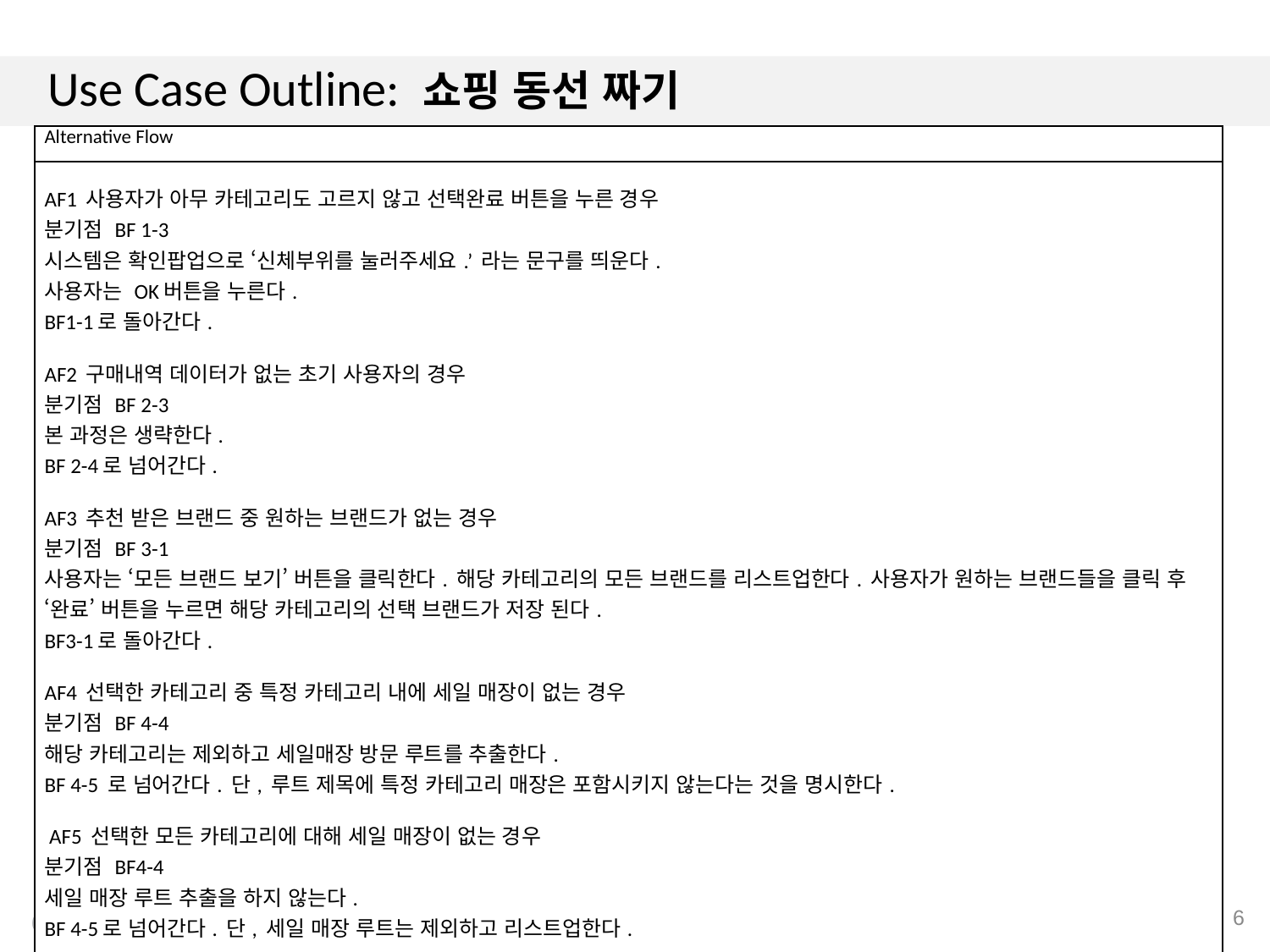

# Use Case Outline: 쇼핑 동선 짜기
| Alternative Flow |
| --- |
| AF1 사용자가 아무 카테고리도 고르지 않고 선택완료 버튼을 누른 경우 분기점 BF 1-3 시스템은 확인팝업으로 ‘신체부위를 눌러주세요.’ 라는 문구를 띄운다. 사용자는 OK버튼을 누른다. BF1-1로 돌아간다. AF2 구매내역 데이터가 없는 초기 사용자의 경우 분기점 BF 2-3 본 과정은 생략한다. BF 2-4로 넘어간다. AF3 추천 받은 브랜드 중 원하는 브랜드가 없는 경우 분기점 BF 3-1 사용자는 ‘모든 브랜드 보기’ 버튼을 클릭한다. 해당 카테고리의 모든 브랜드를 리스트업한다. 사용자가 원하는 브랜드들을 클릭 후 ‘완료’ 버튼을 누르면 해당 카테고리의 선택 브랜드가 저장 된다. BF3-1로 돌아간다. AF4 선택한 카테고리 중 특정 카테고리 내에 세일 매장이 없는 경우 분기점 BF 4-4 해당 카테고리는 제외하고 세일매장 방문 루트를 추출한다. BF 4-5 로 넘어간다. 단, 루트 제목에 특정 카테고리 매장은 포함시키지 않는다는 것을 명시한다. AF5 선택한 모든 카테고리에 대해 세일 매장이 없는 경우 분기점 BF4-4 세일 매장 루트 추출을 하지 않는다. BF 4-5로 넘어간다. 단, 세일 매장 루트는 제외하고 리스트업한다. |
6